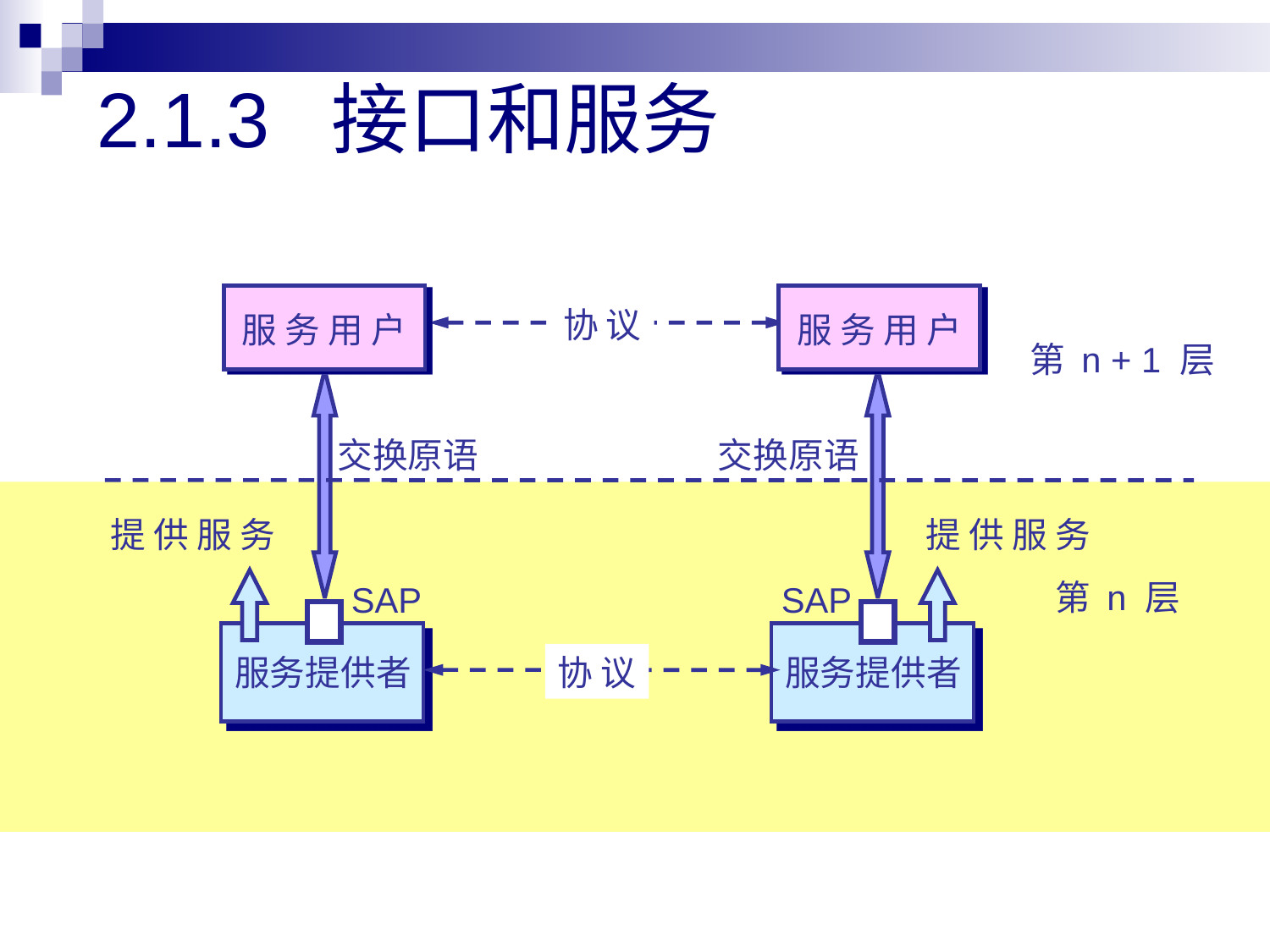

# 2.1.3  接口和服务

协 议

服 务 用 户
服 务 用 户
第 n + 1 层

交换原语
交换原语

提 供 服 务

服务提供者
提 供 服 务
第 n 层

SAP
SAP

协 议

服务提供者